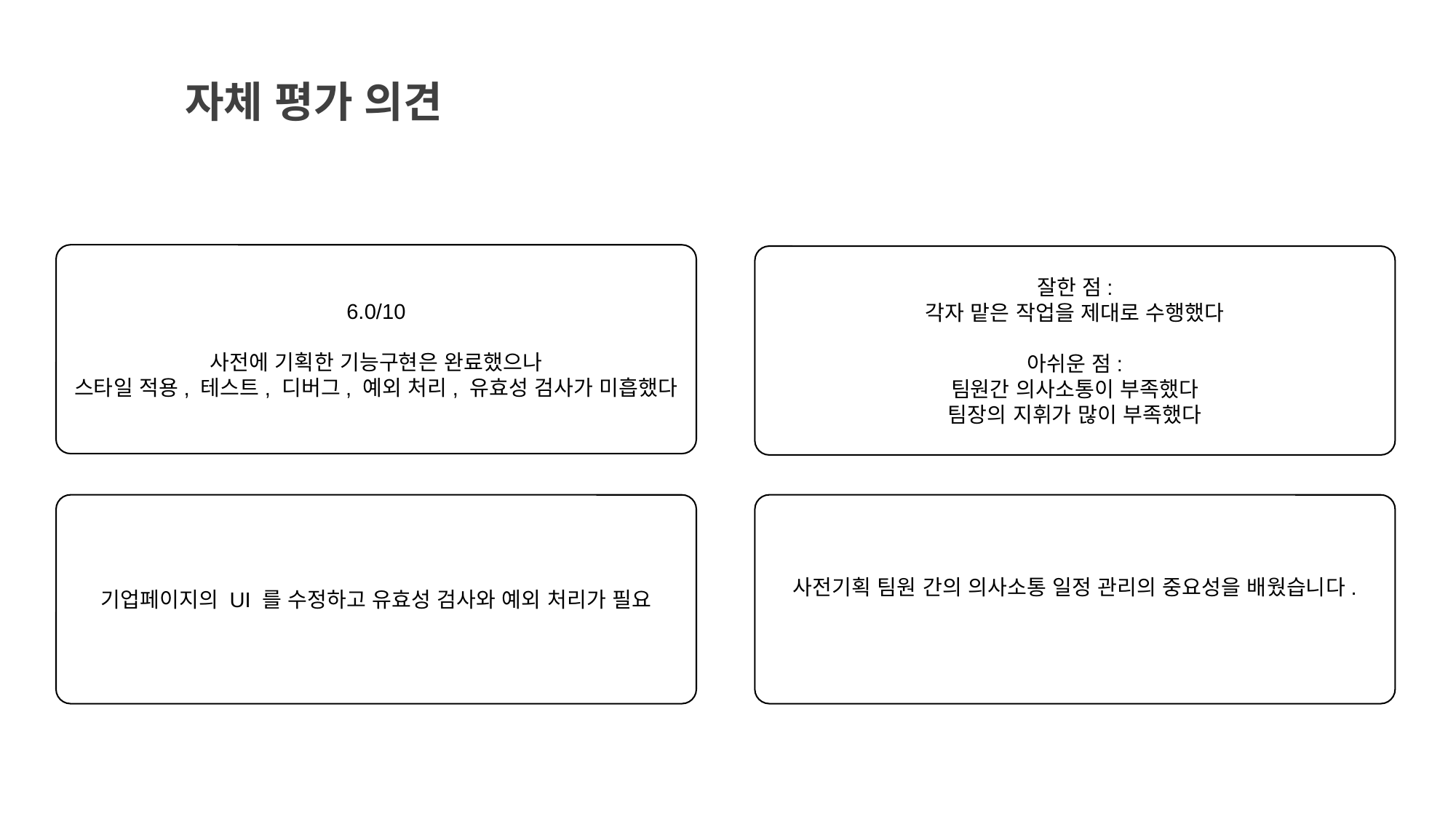

자체 평가 의견
6.0/10

사전에 기획한 기능구현은 완료했으나
스타일 적용, 테스트, 디버그, 예외 처리, 유효성 검사가 미흡했다
잘한 점:
각자 맡은 작업을 제대로 수행했다

아쉬운 점:
팀원간 의사소통이 부족했다
팀장의 지휘가 많이 부족했다
기업페이지의 UI 를 수정하고 유효성 검사와 예외 처리가 필요
사전기획 팀원 간의 의사소통 일정 관리의 중요성을 배웠습니다.